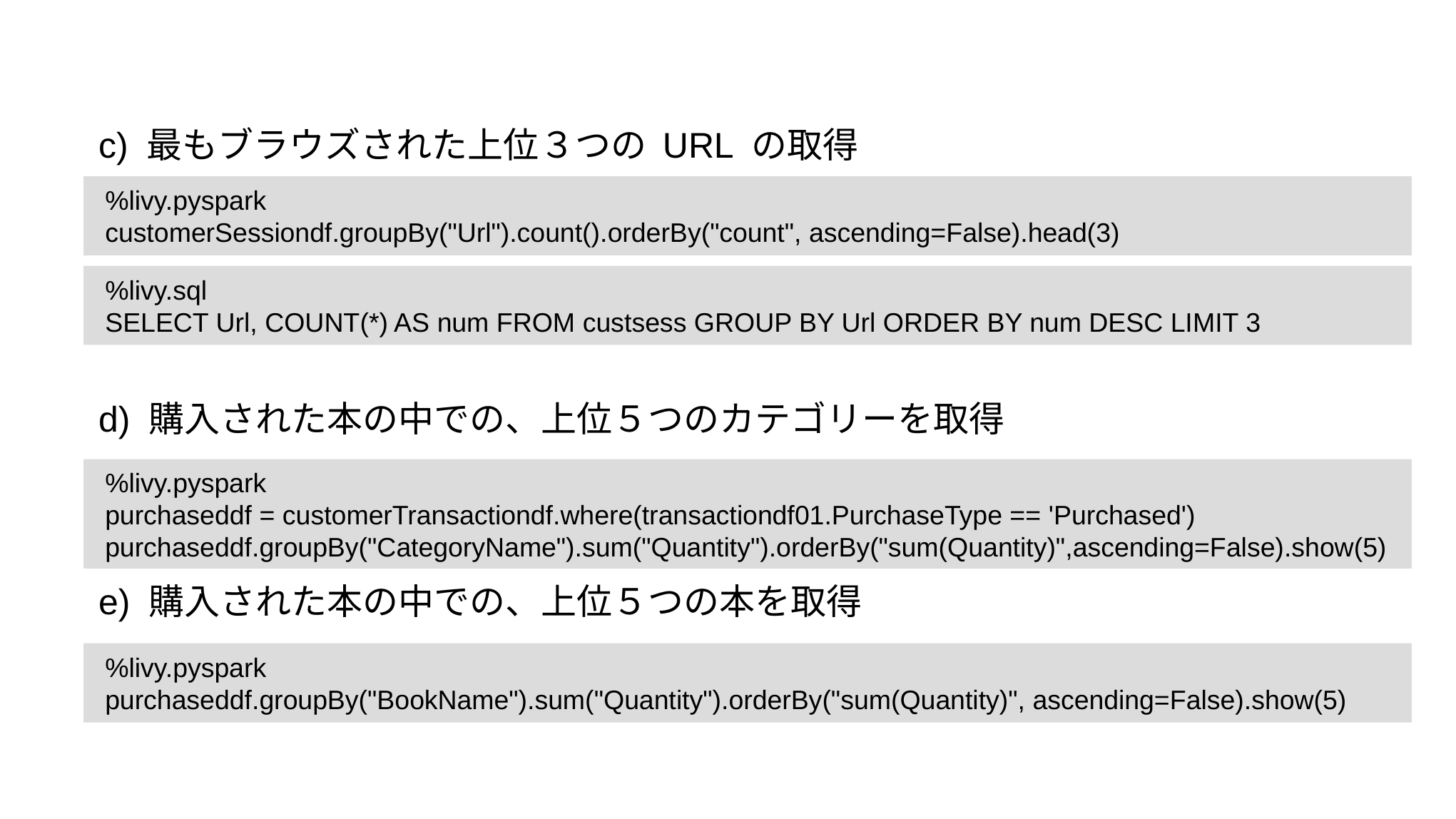

c) 最もブラウズされた上位３つの URL の取得

　d) 購入された本の中での、上位５つのカテゴリーを取得

　e) 購入された本の中での、上位５つの本を取得
%livy.pyspark
customerSessiondf.groupBy("Url").count().orderBy("count", ascending=False).head(3)
%livy.sql
SELECT Url, COUNT(*) AS num FROM custsess GROUP BY Url ORDER BY num DESC LIMIT 3
%livy.pyspark
purchaseddf = customerTransactiondf.where(transactiondf01.PurchaseType == 'Purchased')
purchaseddf.groupBy("CategoryName").sum("Quantity").orderBy("sum(Quantity)",ascending=False).show(5)
%livy.pyspark
purchaseddf.groupBy("BookName").sum("Quantity").orderBy("sum(Quantity)", ascending=False).show(5)